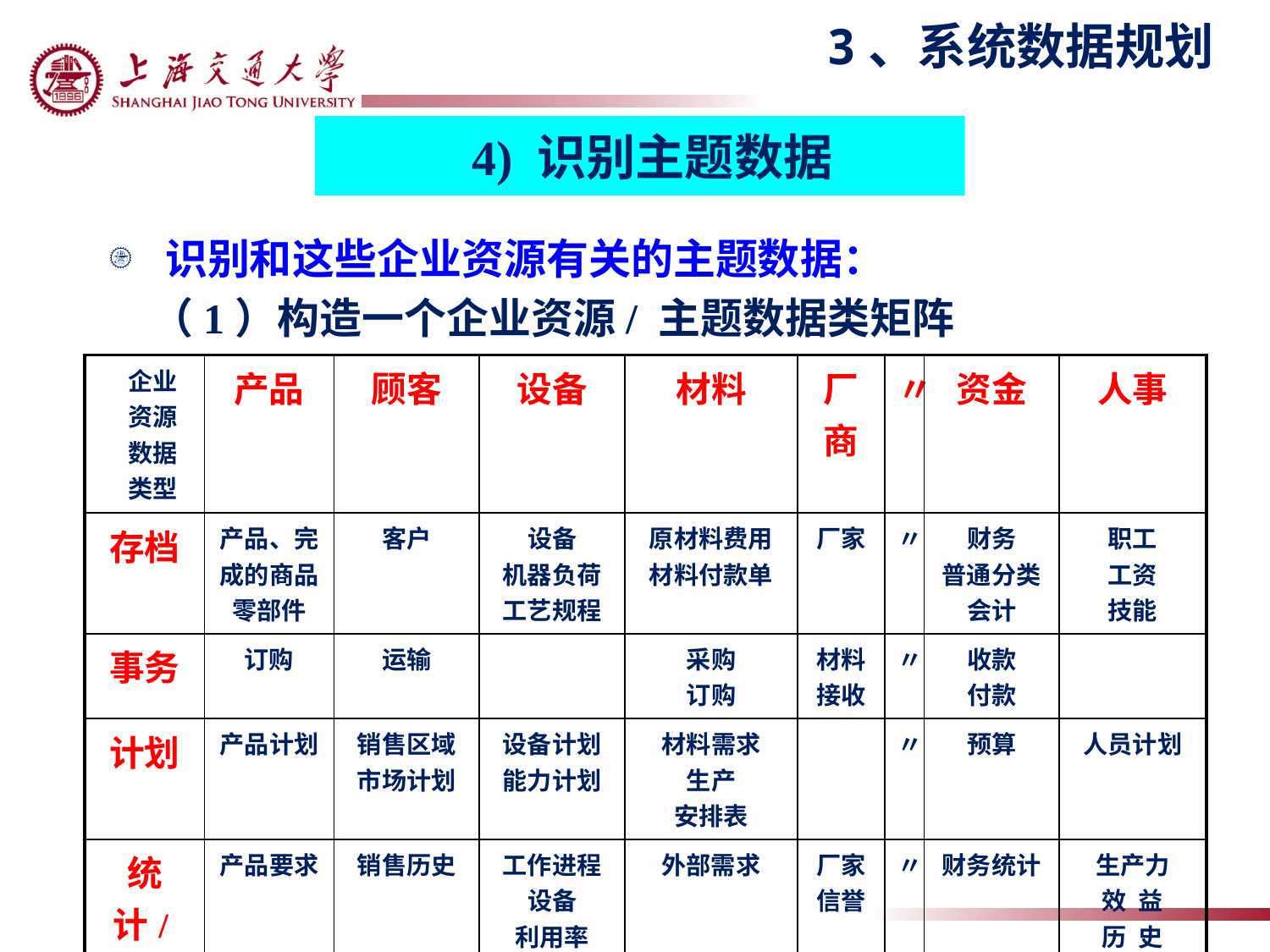

# 3、系统数据规划
  4) 识别主题数据
识别和这些企业资源有关的主题数据：
    （1）构造一个企业资源/ 主题数据类矩阵

| 企业 资源 数据 类型 | 产品 | 顾客 | 设备 | 材料 | 厂商 | 〃 | 资金 | 人事 |
| --- | --- | --- | --- | --- | --- | --- | --- | --- |
| 存档 | 产品、完成的商品零部件 | 客户 | 设备 机器负荷 工艺规程 | 原材料费用材料付款单 | 厂家 | 〃 | 财务 普通分类 会计 | 职工 工资 技能 |
| 事务 | 订购 | 运输 |  | 采购 订购 | 材料接收 | 〃 | 收款 付款 |  |
| 计划 | 产品计划 | 销售区域市场计划 | 设备计划 能力计划 | 材料需求 生产 安排表 |  | 〃 | 预算 | 人员计划 |
| 统计/综合 | 产品要求 | 销售历史 | 工作进程 设备 利用率 | 外部需求 | 厂家信誉 | 〃 | 财务统计 | 生产力 效 益 历 史 |